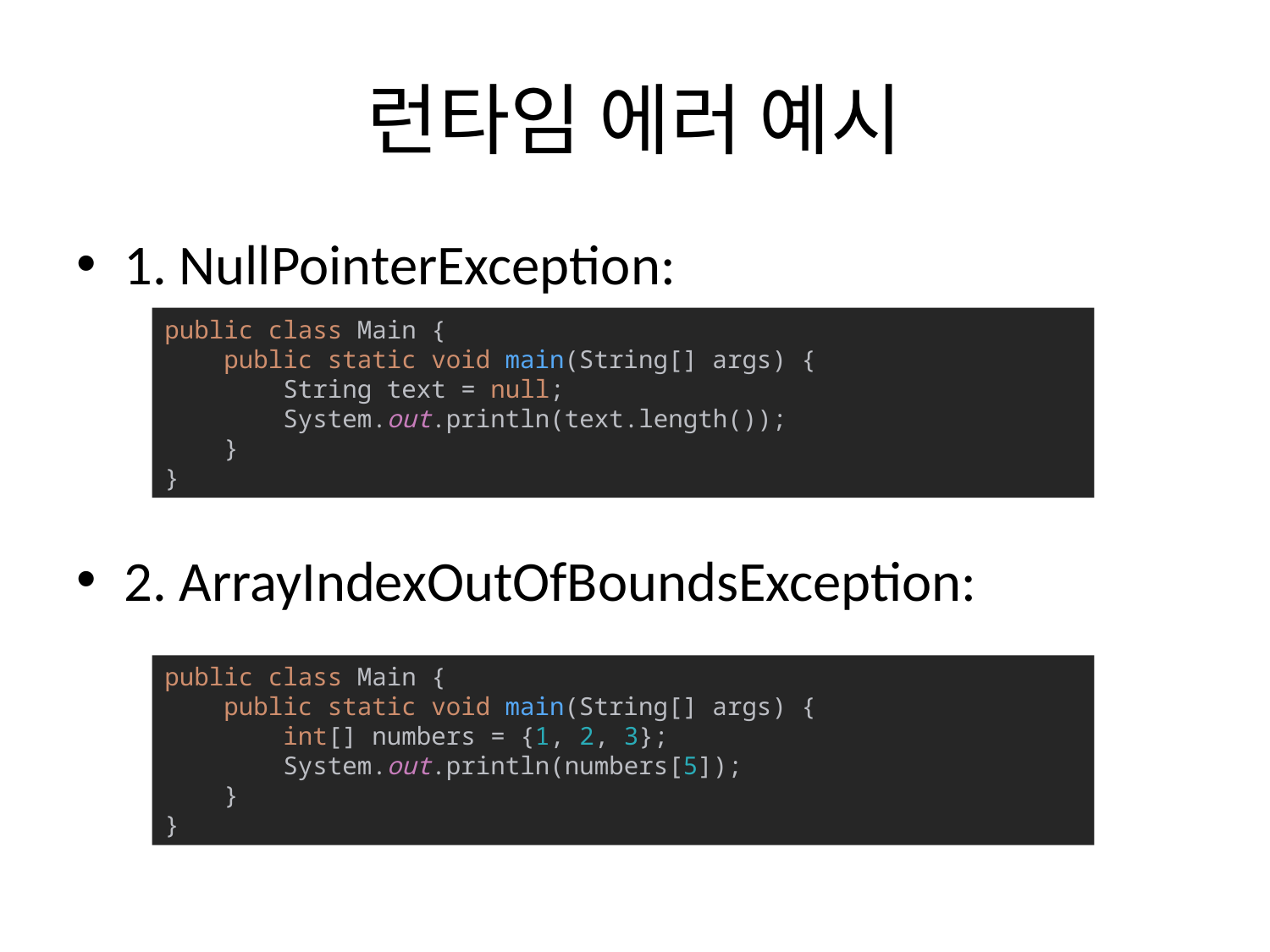

# 런타임 에러 예시
1. NullPointerException:

2. ArrayIndexOutOfBoundsException:
public class Main {
    public static void main(String[] args) {
        String text = null;
        System.out.println(text.length());
    }
}
public class Main {
    public static void main(String[] args) {
        int[] numbers = {1, 2, 3};
        System.out.println(numbers[5]);
    }
}